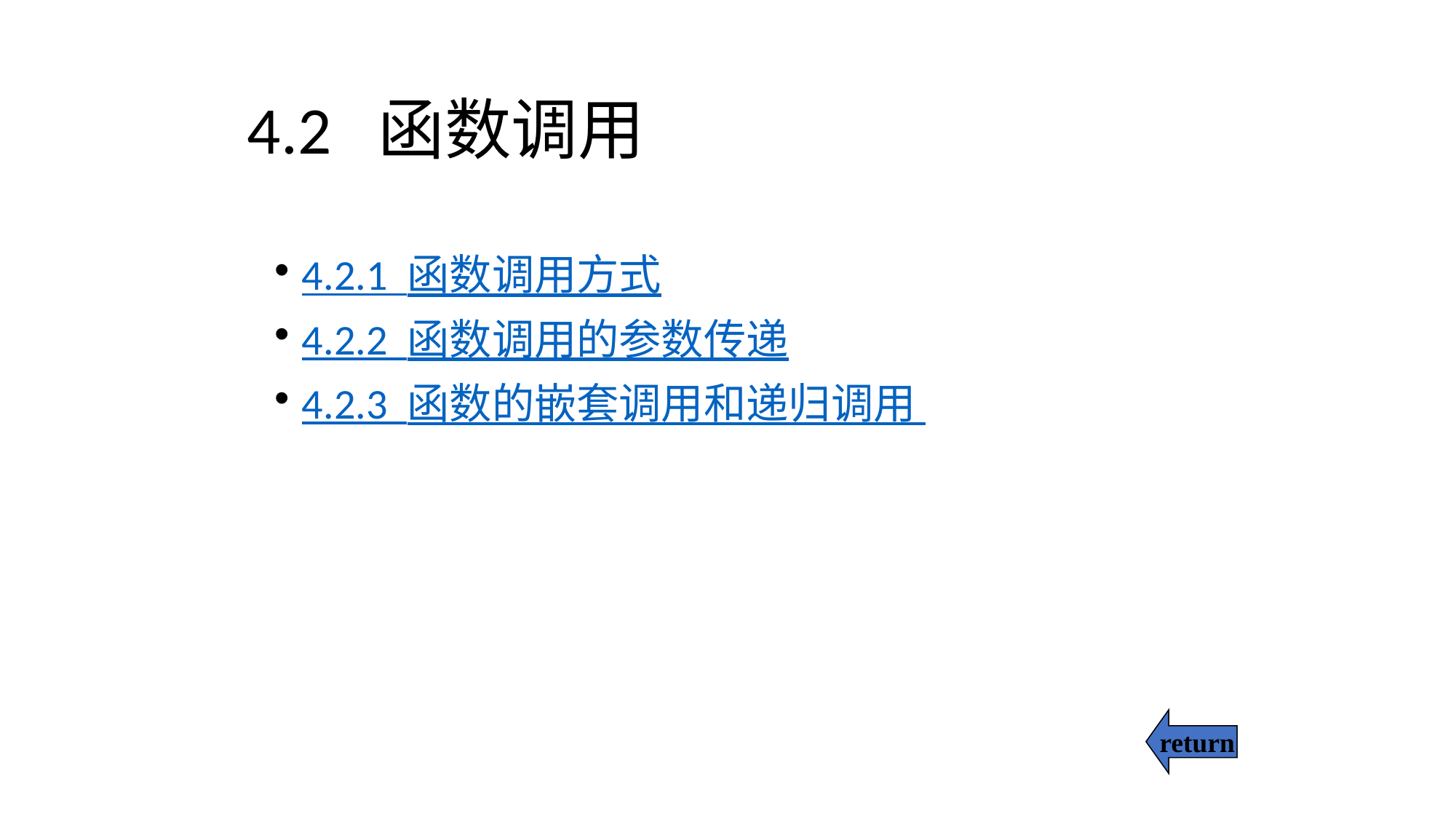

# 4.2  函数调用
4.2.1  函数调用方式
4.2.2  函数调用的参数传递
4.2.3  函数的嵌套调用和递归调用
return